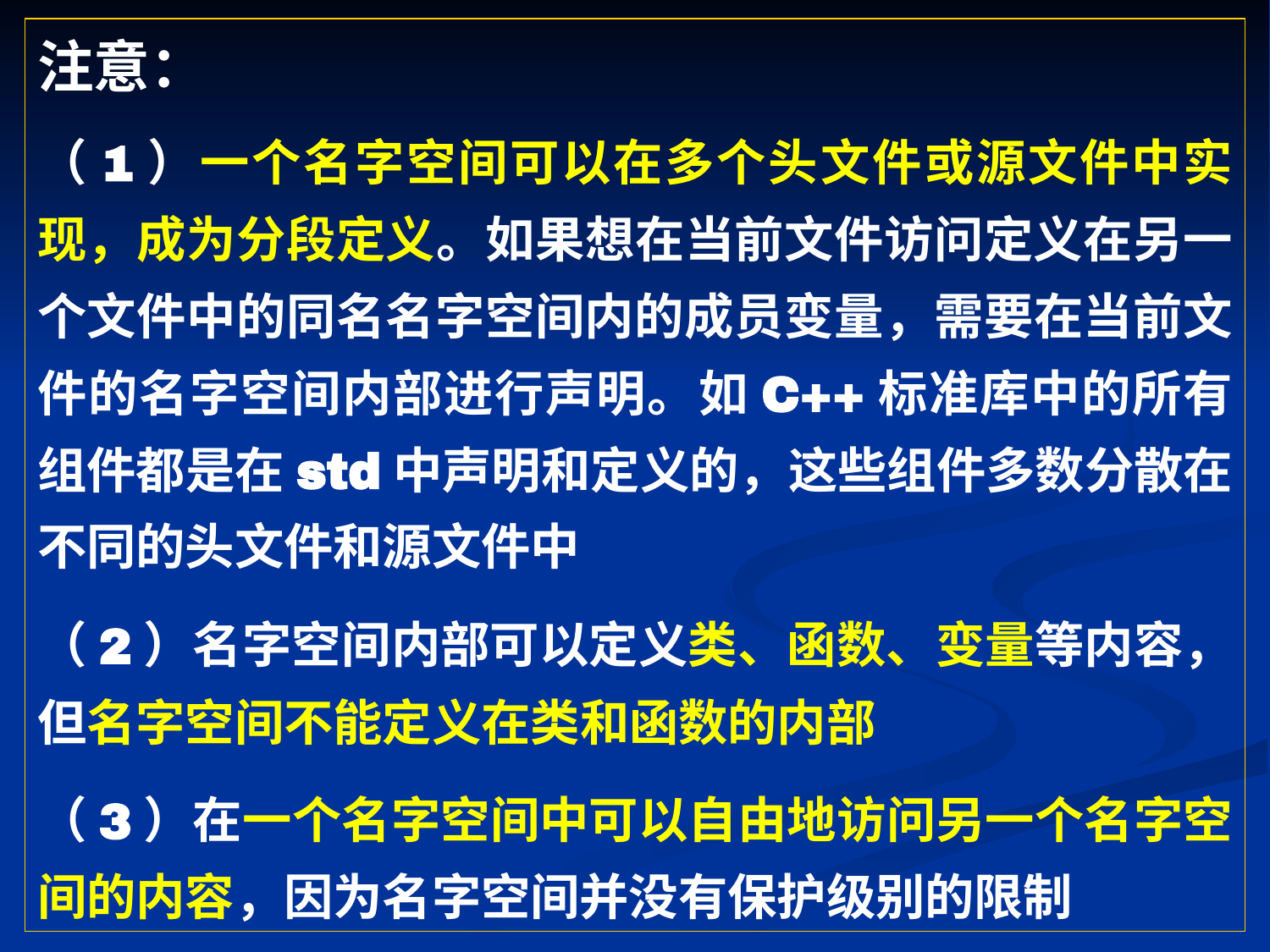

注意：
（1）一个名字空间可以在多个头文件或源文件中实现，成为分段定义。如果想在当前文件访问定义在另一个文件中的同名名字空间内的成员变量，需要在当前文件的名字空间内部进行声明。如C++标准库中的所有组件都是在std中声明和定义的，这些组件多数分散在不同的头文件和源文件中
（2）名字空间内部可以定义类、函数、变量等内容，但名字空间不能定义在类和函数的内部
（3）在一个名字空间中可以自由地访问另一个名字空间的内容，因为名字空间并没有保护级别的限制